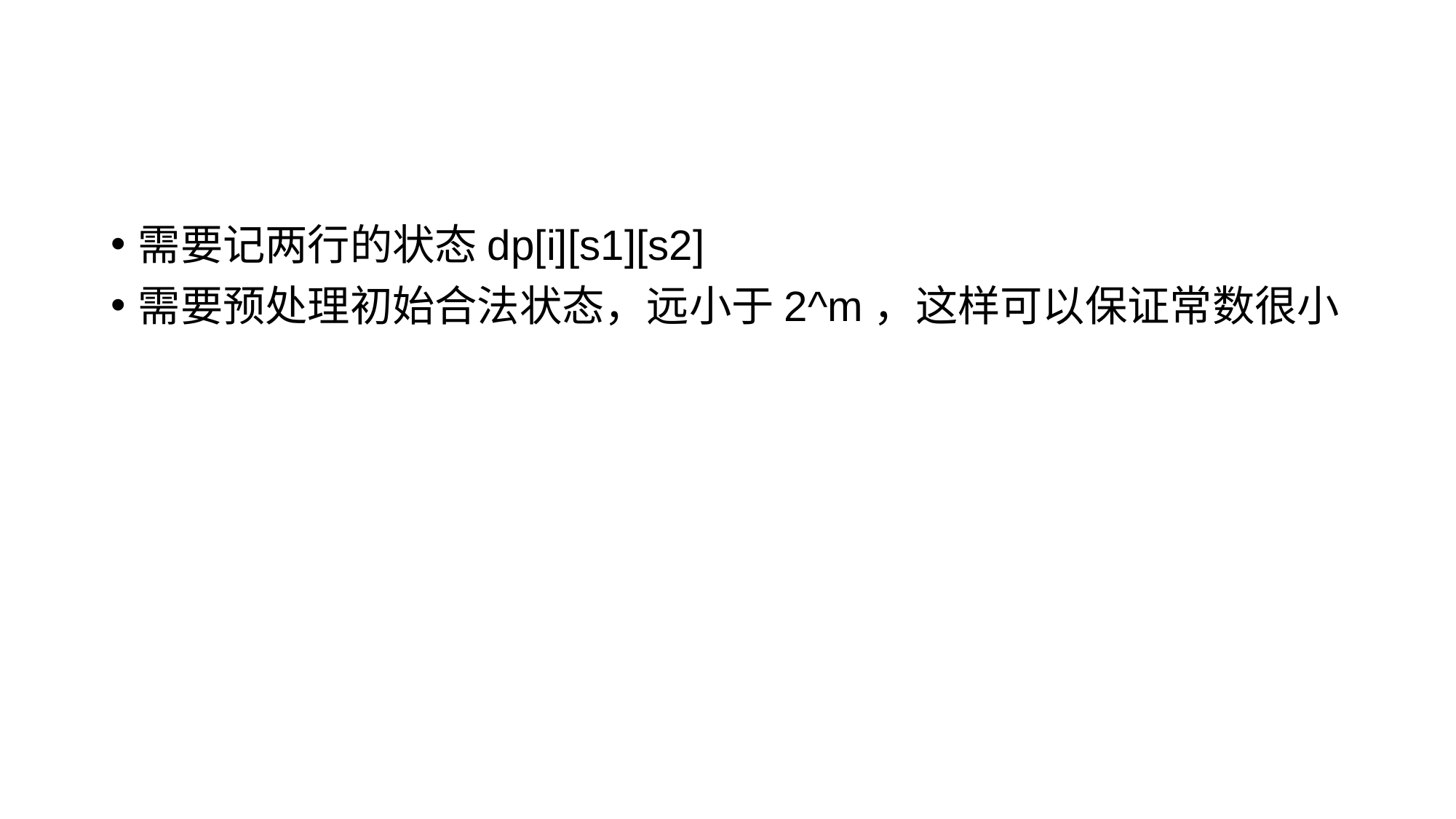

#
需要记两行的状态dp[i][s1][s2]
需要预处理初始合法状态，远小于2^m，这样可以保证常数很小